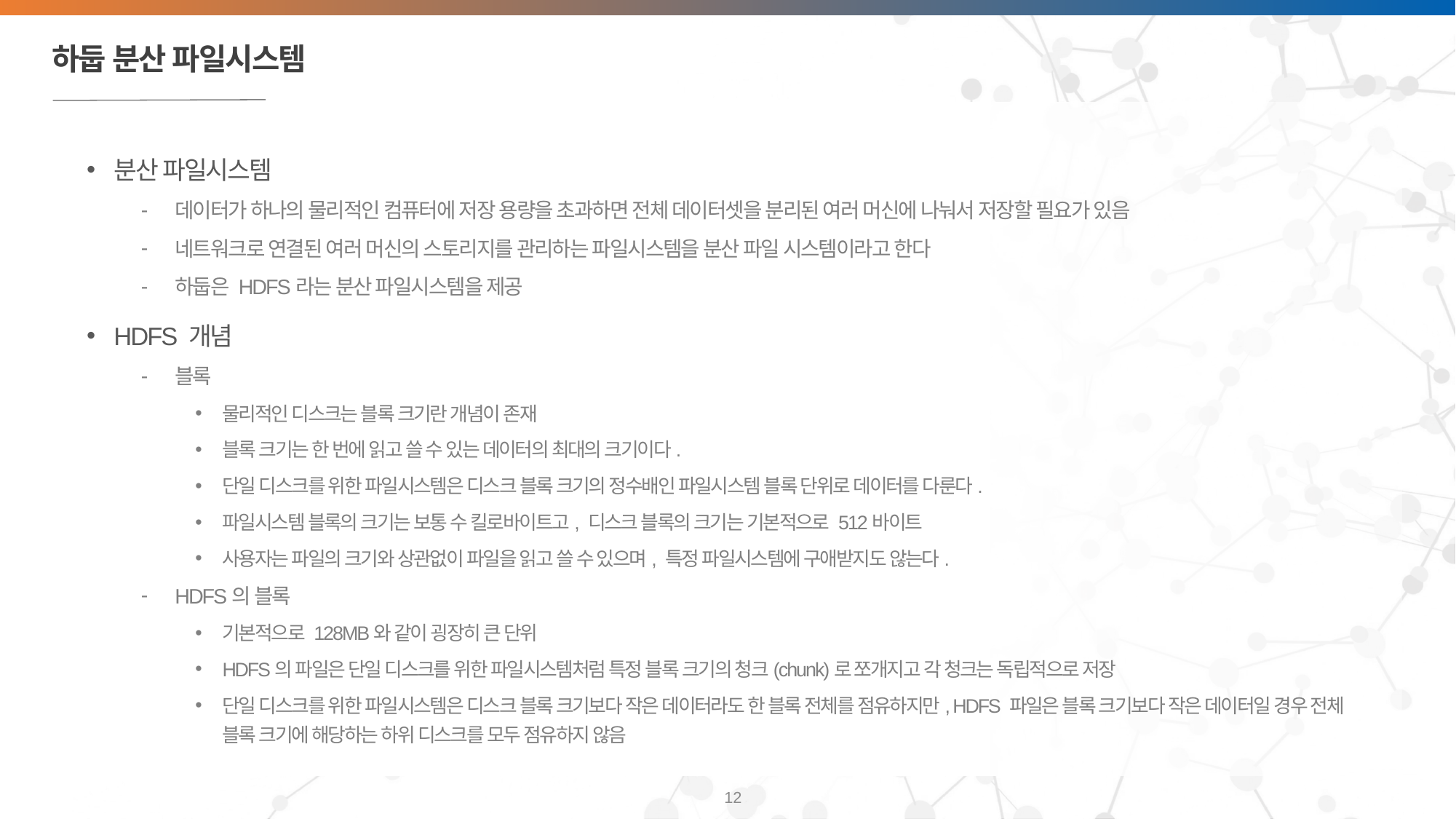

# 하둡 분산 파일시스템

분산 파일시스템
데이터가 하나의 물리적인 컴퓨터에 저장 용량을 초과하면 전체 데이터셋을 분리된 여러 머신에 나눠서 저장할 필요가 있음
네트워크로 연결된 여러 머신의 스토리지를 관리하는 파일시스템을 분산 파일 시스템이라고 한다
하둡은 HDFS라는 분산 파일시스템을 제공
HDFS 개념
블록
물리적인 디스크는 블록 크기란 개념이 존재
블록 크기는 한 번에 읽고 쓸 수 있는 데이터의 최대의 크기이다.
단일 디스크를 위한 파일시스템은 디스크 블록 크기의 정수배인 파일시스템 블록 단위로 데이터를 다룬다.
파일시스템 블록의 크기는 보통 수 킬로바이트고, 디스크 블록의 크기는 기본적으로 512바이트
사용자는 파일의 크기와 상관없이 파일을 읽고 쓸 수 있으며, 특정 파일시스템에 구애받지도 않는다.
HDFS의 블록
기본적으로 128MB와 같이 굉장히 큰 단위
HDFS의 파일은 단일 디스크를 위한 파일시스템처럼 특정 블록 크기의 청크(chunk)로 쪼개지고 각 청크는 독립적으로 저장
단일 디스크를 위한 파일시스템은 디스크 블록 크기보다 작은 데이터라도 한 블록 전체를 점유하지만, HDFS 파일은 블록 크기보다 작은 데이터일 경우 전체 블록 크기에 해당하는 하위 디스크를 모두 점유하지 않음
12